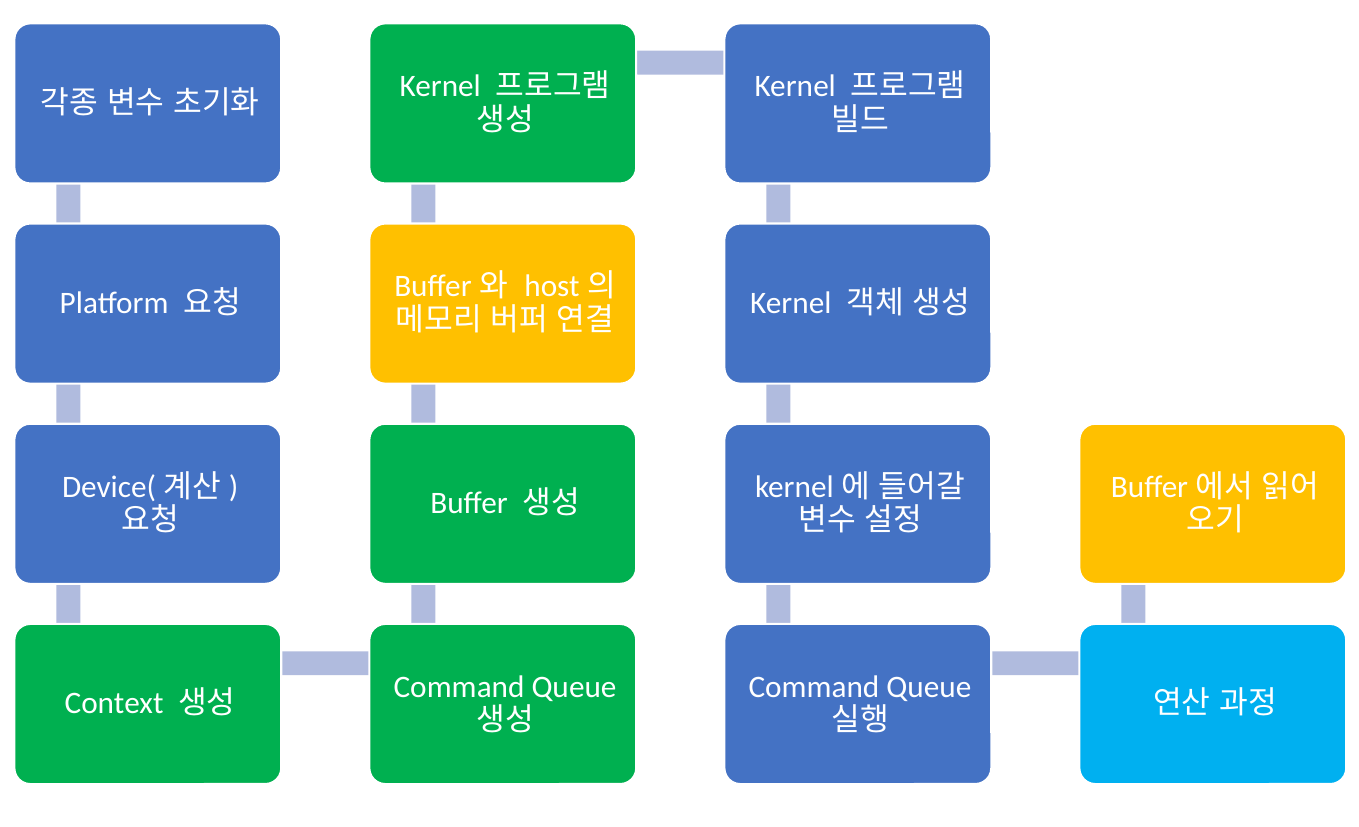

각종 변수 초기화
Platform 요청
Device(계산) 요청
Context 생성
Command Queue 생성
Buffer 생성
Buffer와 host의 메모리 버퍼 연결
Kernel 프로그램 생성
Kernel 프로그램 빌드
Kernel 객체 생성
kernel에 들어갈 변수 설정
Command Queue 실행
연산 과정
Buffer에서 읽어 오기